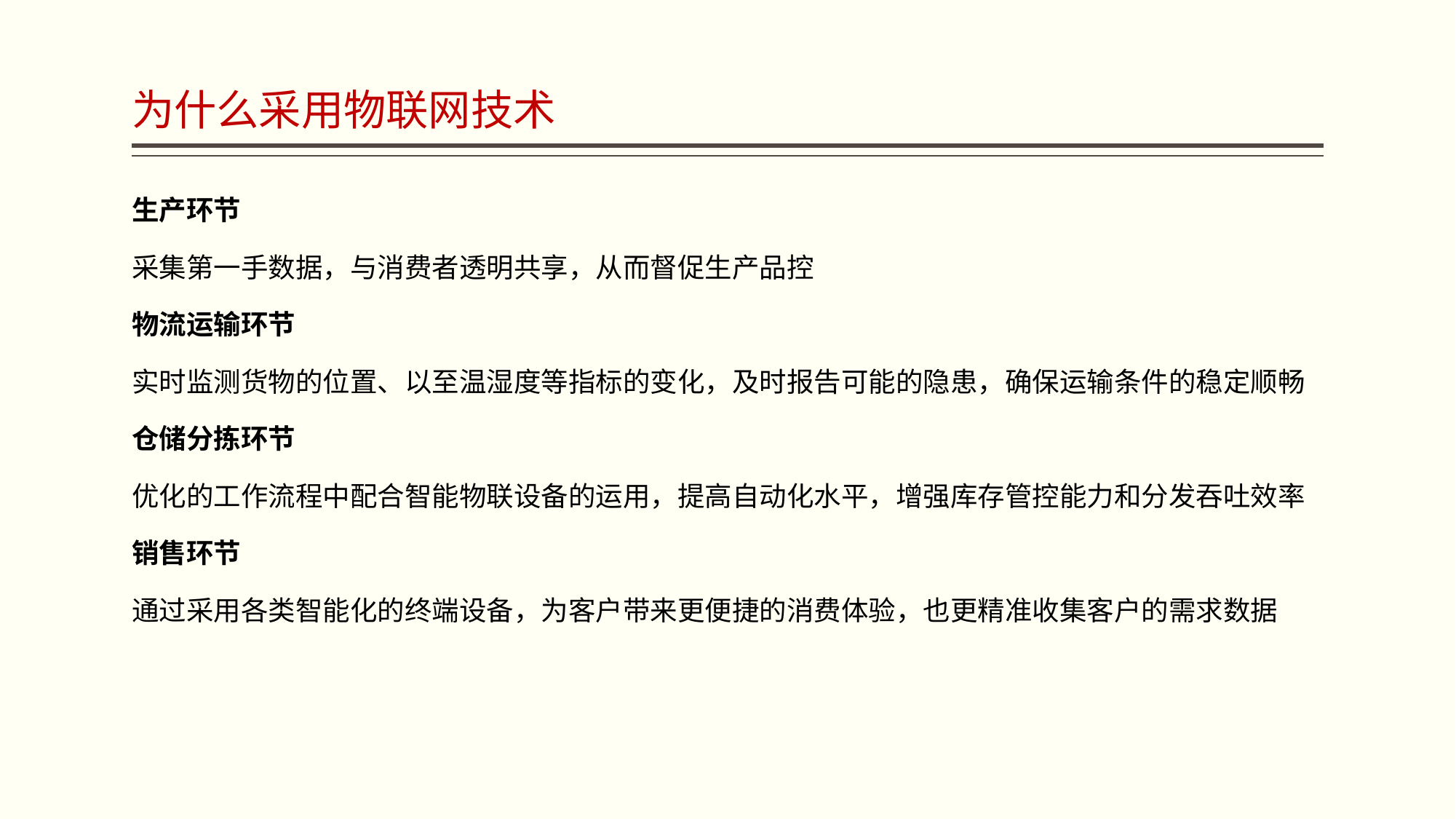

# 为什么采用物联网技术
生产环节
采集第一手数据，与消费者透明共享，从而督促生产品控
物流运输环节
实时监测货物的位置、以至温湿度等指标的变化，及时报告可能的隐患，确保运输条件的稳定顺畅
仓储分拣环节
优化的工作流程中配合智能物联设备的运用，提高自动化水平，增强库存管控能力和分发吞吐效率
销售环节
通过采用各类智能化的终端设备，为客户带来更便捷的消费体验，也更精准收集客户的需求数据